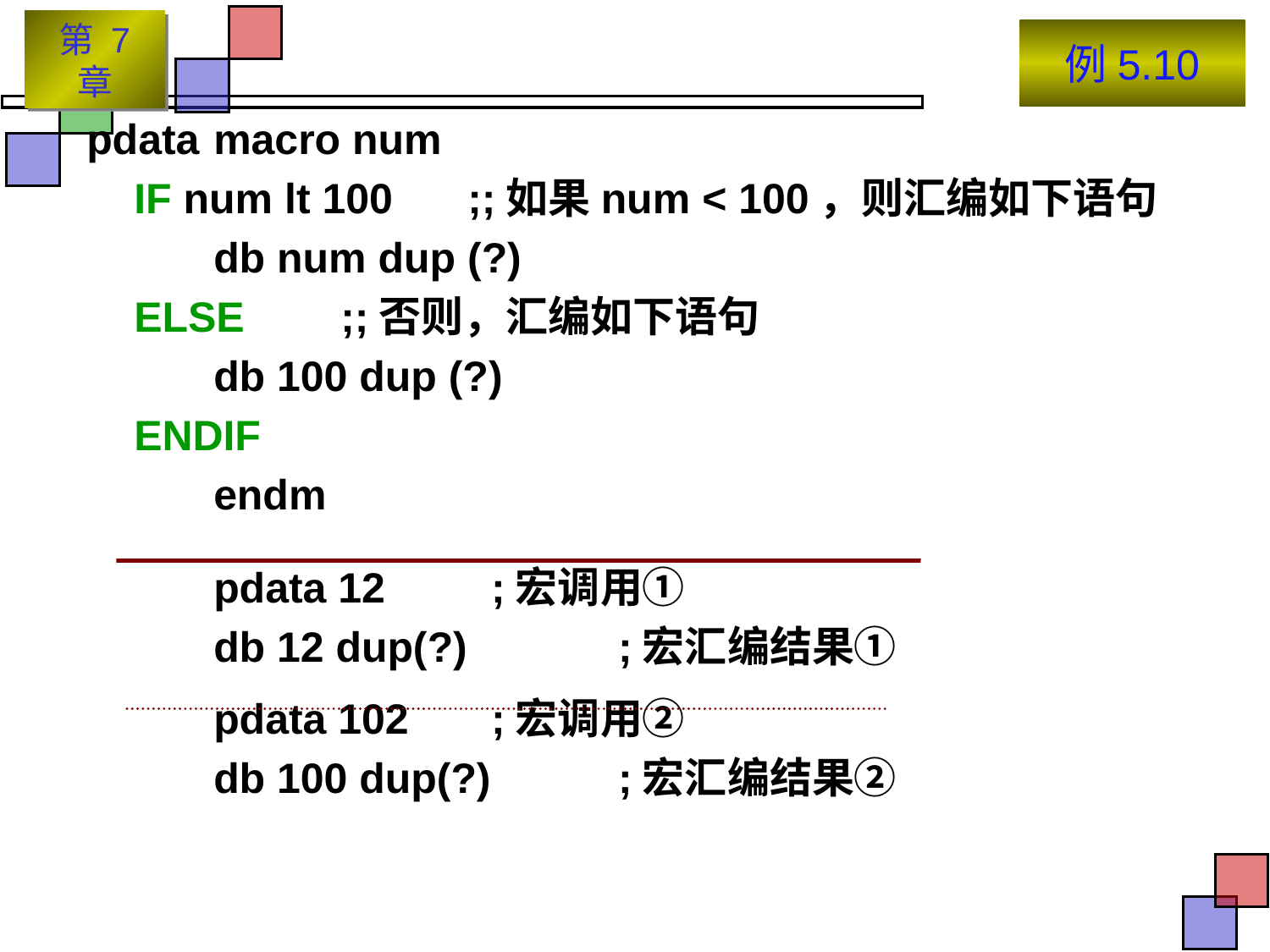

# 例5.10
pdata	macro num
    IF num lt 100	;;如果num < 100，则汇编如下语句
	db num dup (?)
    ELSE	;;否则，汇编如下语句
	db 100 dup (?)
    ENDIF
	endm
	pdata 12	  ;宏调用①
	db 12 dup(?)	  ;宏汇编结果①
	pdata 102	  ;宏调用②
	db 100 dup(?)	  ;宏汇编结果②